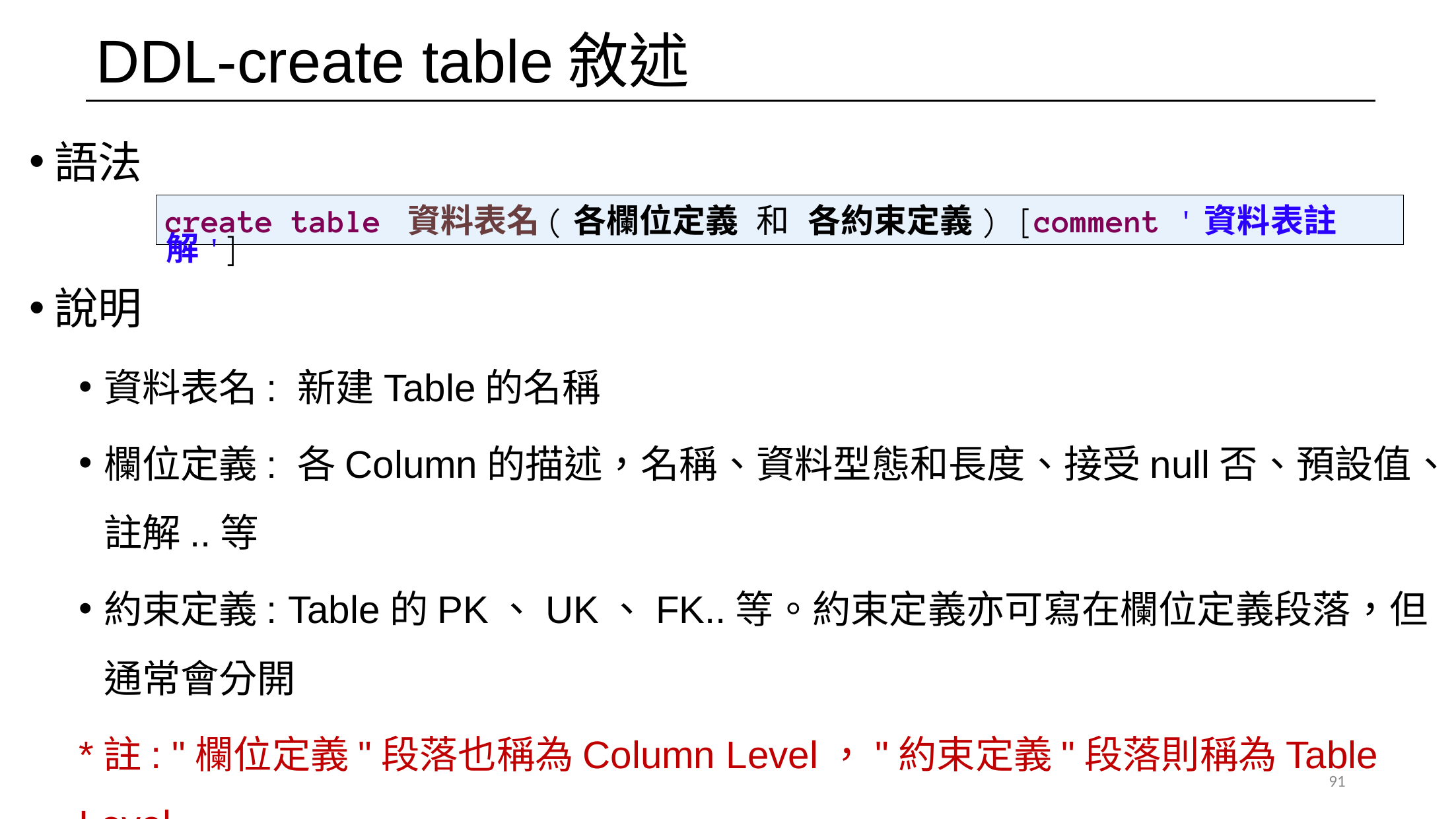

# DDL-create table敘述
語法

說明
資料表名: 新建Table的名稱
欄位定義: 各Column的描述，名稱、資料型態和長度、接受null否、預設值、註解..等
約束定義: Table的PK、UK、FK..等。約束定義亦可寫在欄位定義段落，但通常會分開
*註: "欄位定義"段落也稱為Column Level，"約束定義"段落則稱為Table Level
create table 資料表名(各欄位定義 和 各約束定義) [comment '資料表註解']
91